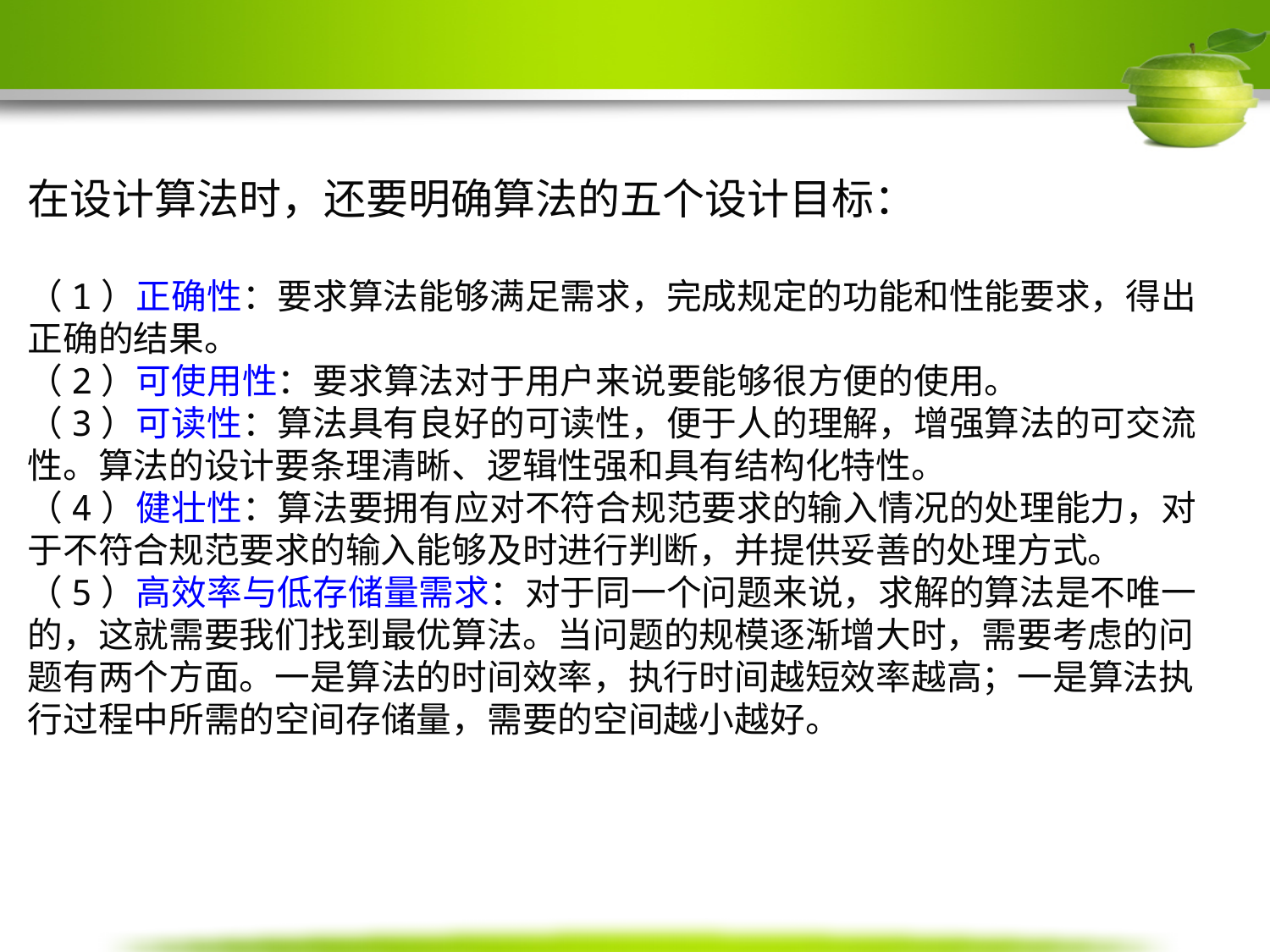

在设计算法时，还要明确算法的五个设计目标：

（1）正确性：要求算法能够满足需求，完成规定的功能和性能要求，得出正确的结果。
（2）可使用性：要求算法对于用户来说要能够很方便的使用。
（3）可读性：算法具有良好的可读性，便于人的理解，增强算法的可交流性。算法的设计要条理清晰、逻辑性强和具有结构化特性。
（4）健壮性：算法要拥有应对不符合规范要求的输入情况的处理能力，对于不符合规范要求的输入能够及时进行判断，并提供妥善的处理方式。
（5）高效率与低存储量需求：对于同一个问题来说，求解的算法是不唯一的，这就需要我们找到最优算法。当问题的规模逐渐增大时，需要考虑的问题有两个方面。一是算法的时间效率，执行时间越短效率越高；一是算法执行过程中所需的空间存储量，需要的空间越小越好。